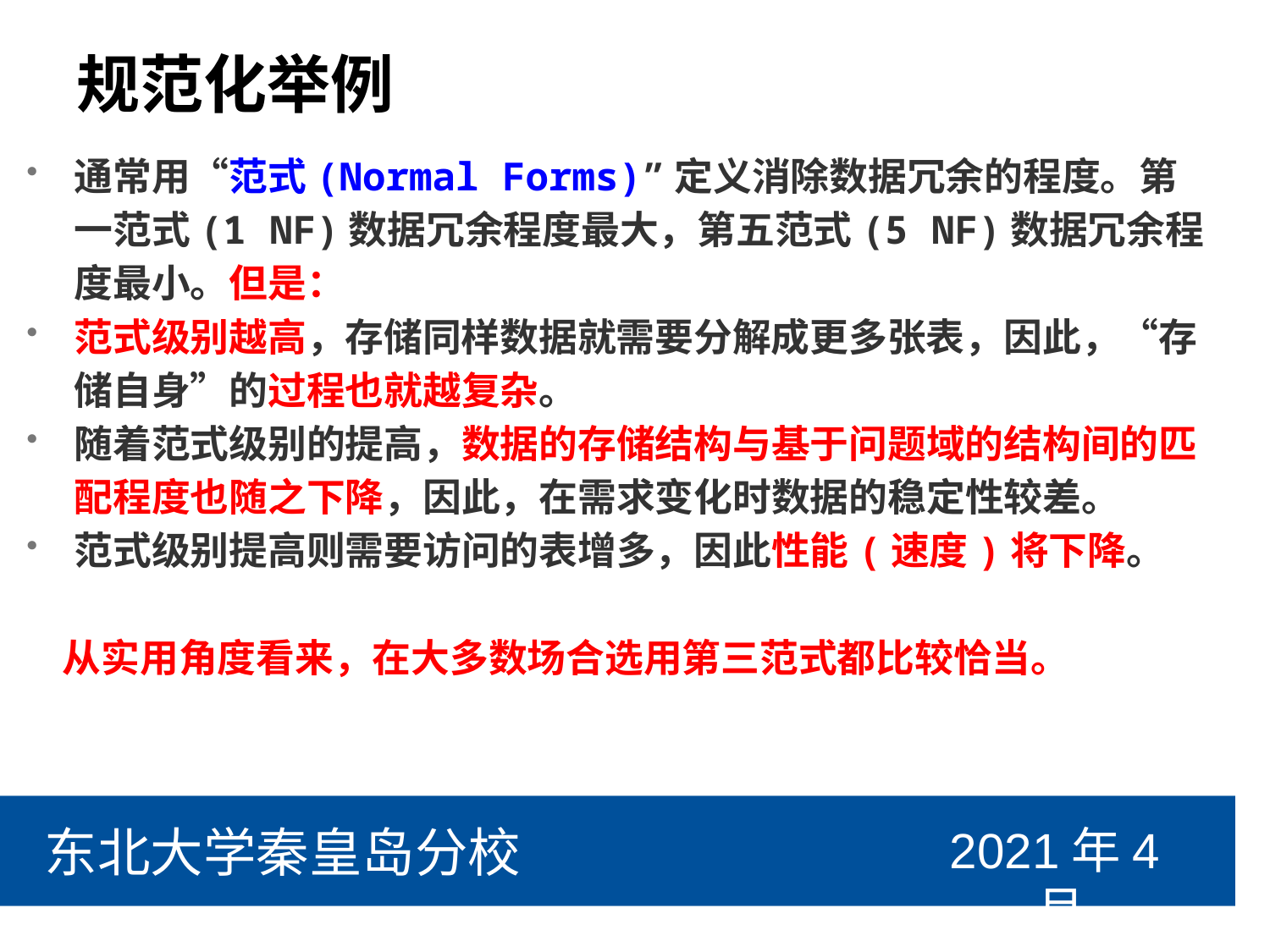

# 规范化举例
通常用“范式(Normal Forms)”定义消除数据冗余的程度。第一范式(1 NF)数据冗余程度最大，第五范式(5 NF)数据冗余程度最小。但是：
范式级别越高，存储同样数据就需要分解成更多张表，因此，“存储自身”的过程也就越复杂。
随着范式级别的提高，数据的存储结构与基于问题域的结构间的匹配程度也随之下降，因此，在需求变化时数据的稳定性较差。
范式级别提高则需要访问的表增多，因此性能(速度)将下降。

   从实用角度看来，在大多数场合选用第三范式都比较恰当。